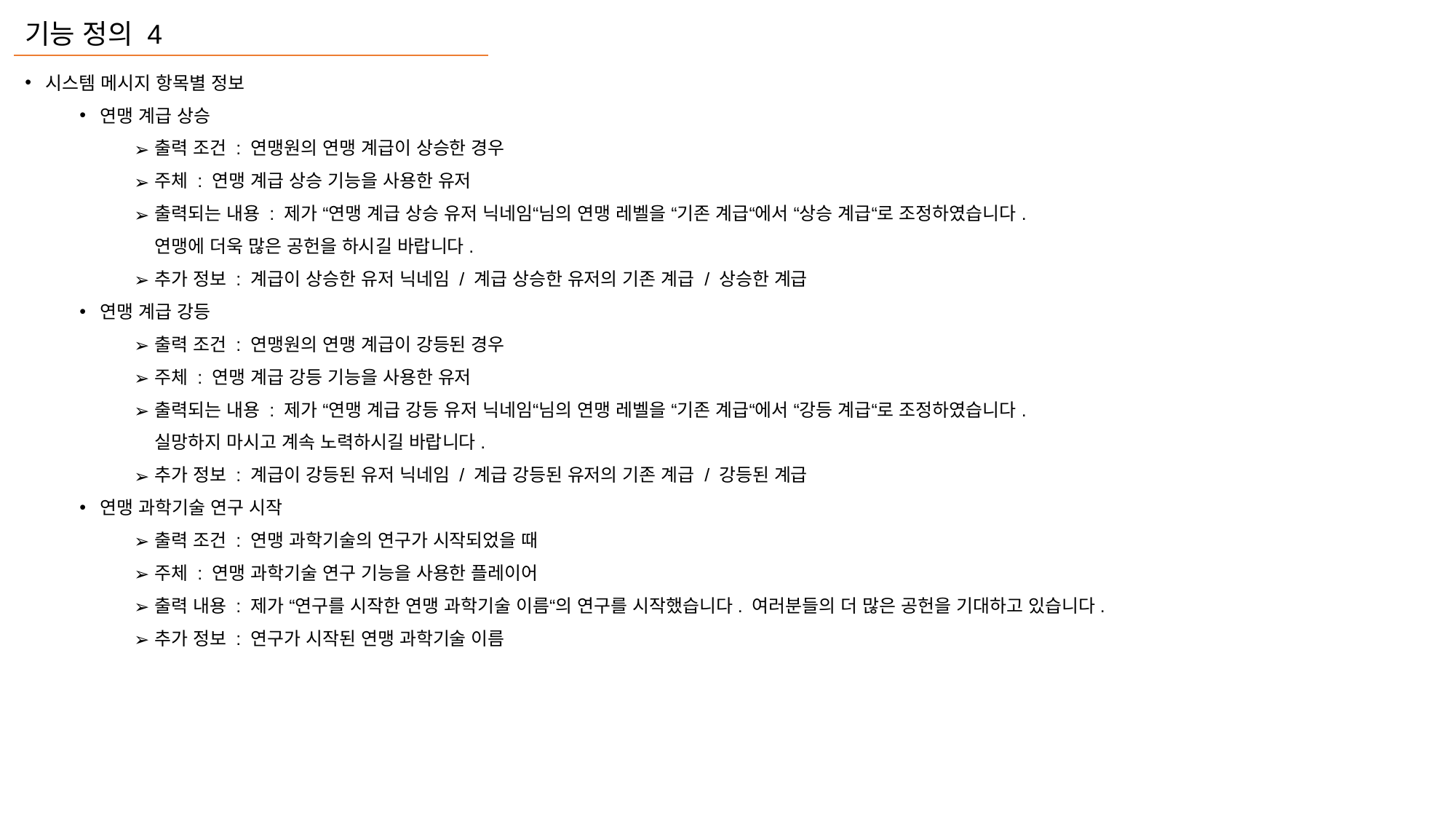

기능 정의 4
시스템 메시지 항목별 정보
연맹 계급 상승
출력 조건 : 연맹원의 연맹 계급이 상승한 경우
주체 : 연맹 계급 상승 기능을 사용한 유저
출력되는 내용 : 제가 “연맹 계급 상승 유저 닉네임“님의 연맹 레벨을 “기존 계급“에서 “상승 계급“로 조정하였습니다.
연맹에 더욱 많은 공헌을 하시길 바랍니다.
추가 정보 : 계급이 상승한 유저 닉네임 / 계급 상승한 유저의 기존 계급 / 상승한 계급
연맹 계급 강등
출력 조건 : 연맹원의 연맹 계급이 강등된 경우
주체 : 연맹 계급 강등 기능을 사용한 유저
출력되는 내용 : 제가 “연맹 계급 강등 유저 닉네임“님의 연맹 레벨을 “기존 계급“에서 “강등 계급“로 조정하였습니다.
실망하지 마시고 계속 노력하시길 바랍니다.
추가 정보 : 계급이 강등된 유저 닉네임 / 계급 강등된 유저의 기존 계급 / 강등된 계급
연맹 과학기술 연구 시작
출력 조건 : 연맹 과학기술의 연구가 시작되었을 때
주체 : 연맹 과학기술 연구 기능을 사용한 플레이어
출력 내용 : 제가 “연구를 시작한 연맹 과학기술 이름“의 연구를 시작했습니다. 여러분들의 더 많은 공헌을 기대하고 있습니다.
추가 정보 : 연구가 시작된 연맹 과학기술 이름